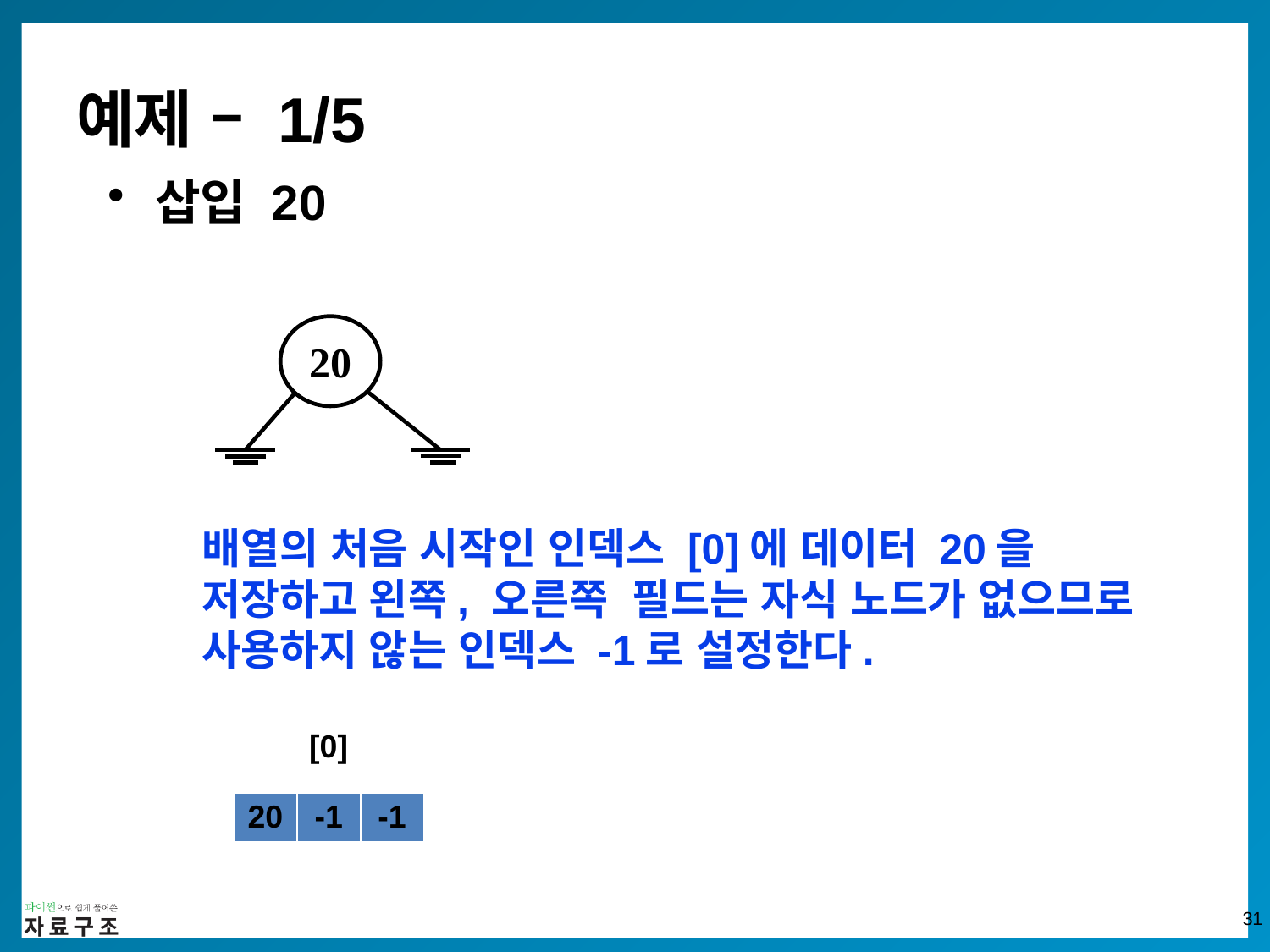

# 예제 – 1/5
삽입 20
20
배열의 처음 시작인 인덱스 [0]에 데이터 20을 저장하고 왼쪽, 오른쪽  필드는 자식 노드가 없으므로 사용하지 않는 인덱스 -1로 설정한다.
| [0] |
| --- |
| 20 | -1 | -1 |
| --- | --- | --- |